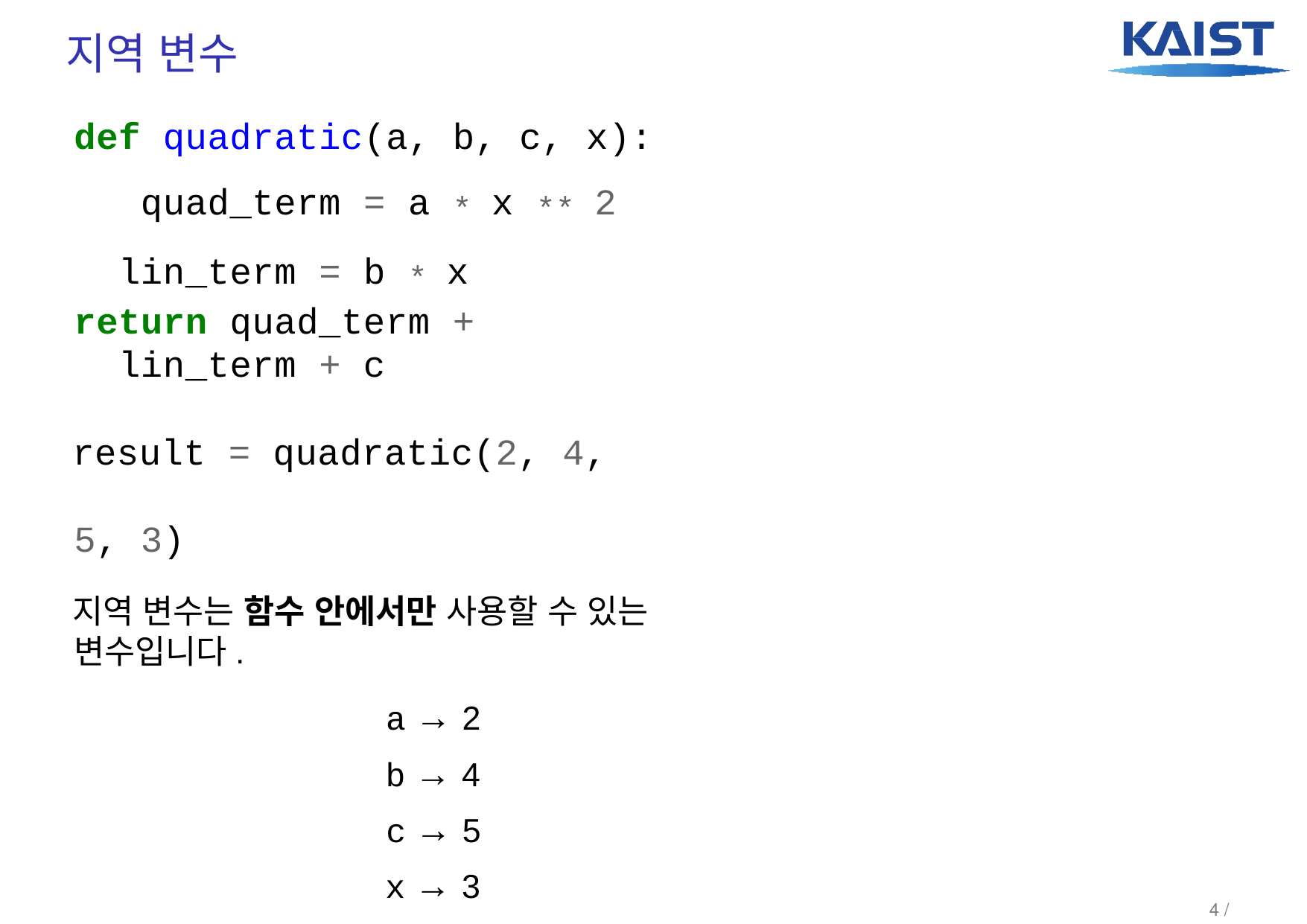

# 지역 변수

def quadratic(a, b, c, x):  quad_term = a * x ** 2  lin_term = b * x
return quad_term + lin_term + c
result = quadratic(2, 4, 5, 3)
지역 변수는 함수 안에서만 사용할 수 있는 변수입니다.
a → 2
b → 4
c → 5
x → 3
quad _term → 18
lin_term → 12
4 / 30